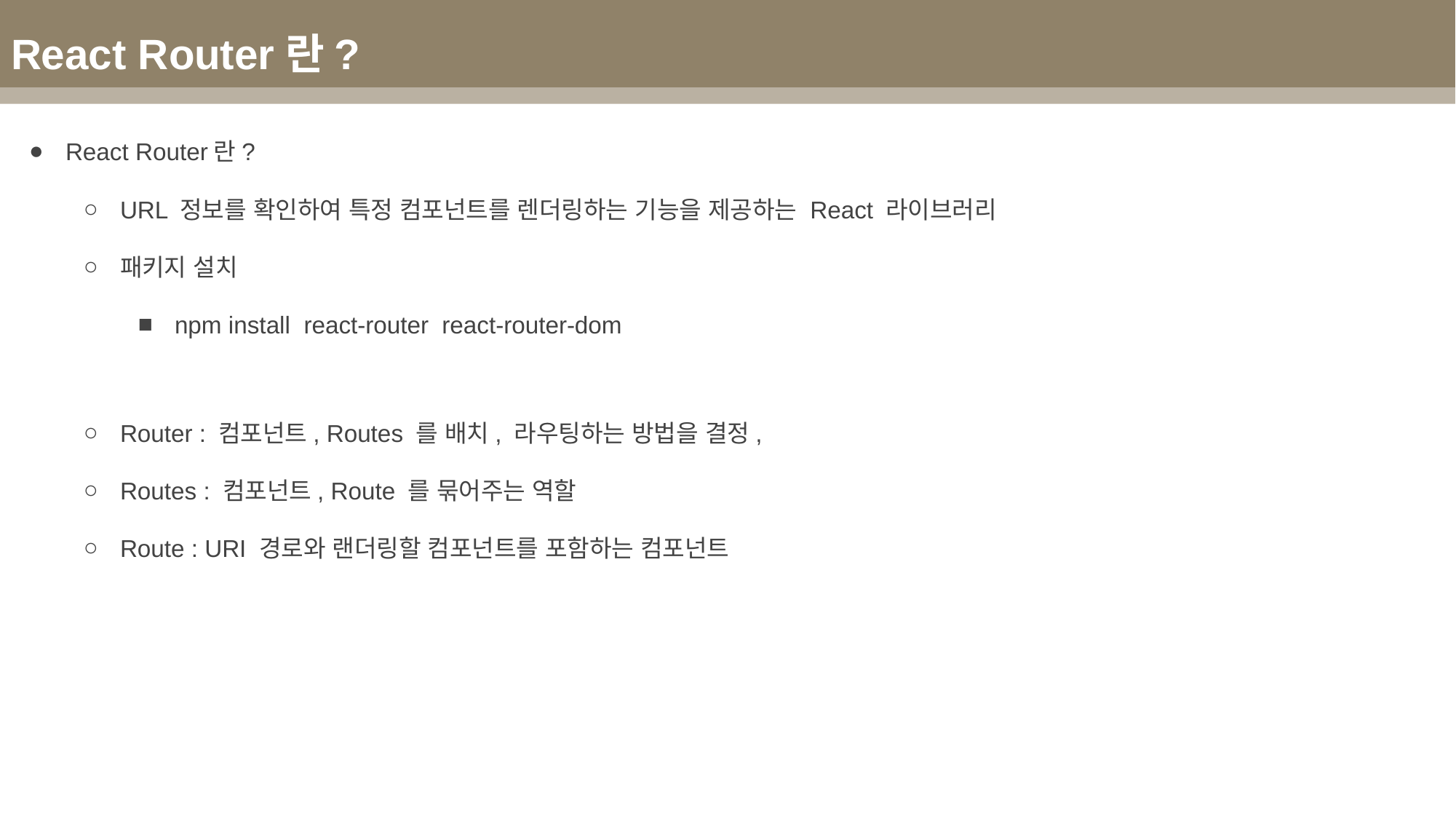

React Router란?
React Router란?
URL 정보를 확인하여 특정 컴포넌트를 렌더링하는 기능을 제공하는 React 라이브러리
패키지 설치
npm install  react-router  react-router-dom

Router : 컴포넌트, Routes 를 배치, 라우팅하는 방법을 결정,
Routes : 컴포넌트, Route 를 묶어주는 역할
Route : URI 경로와 랜더링할 컴포넌트를 포함하는 컴포넌트